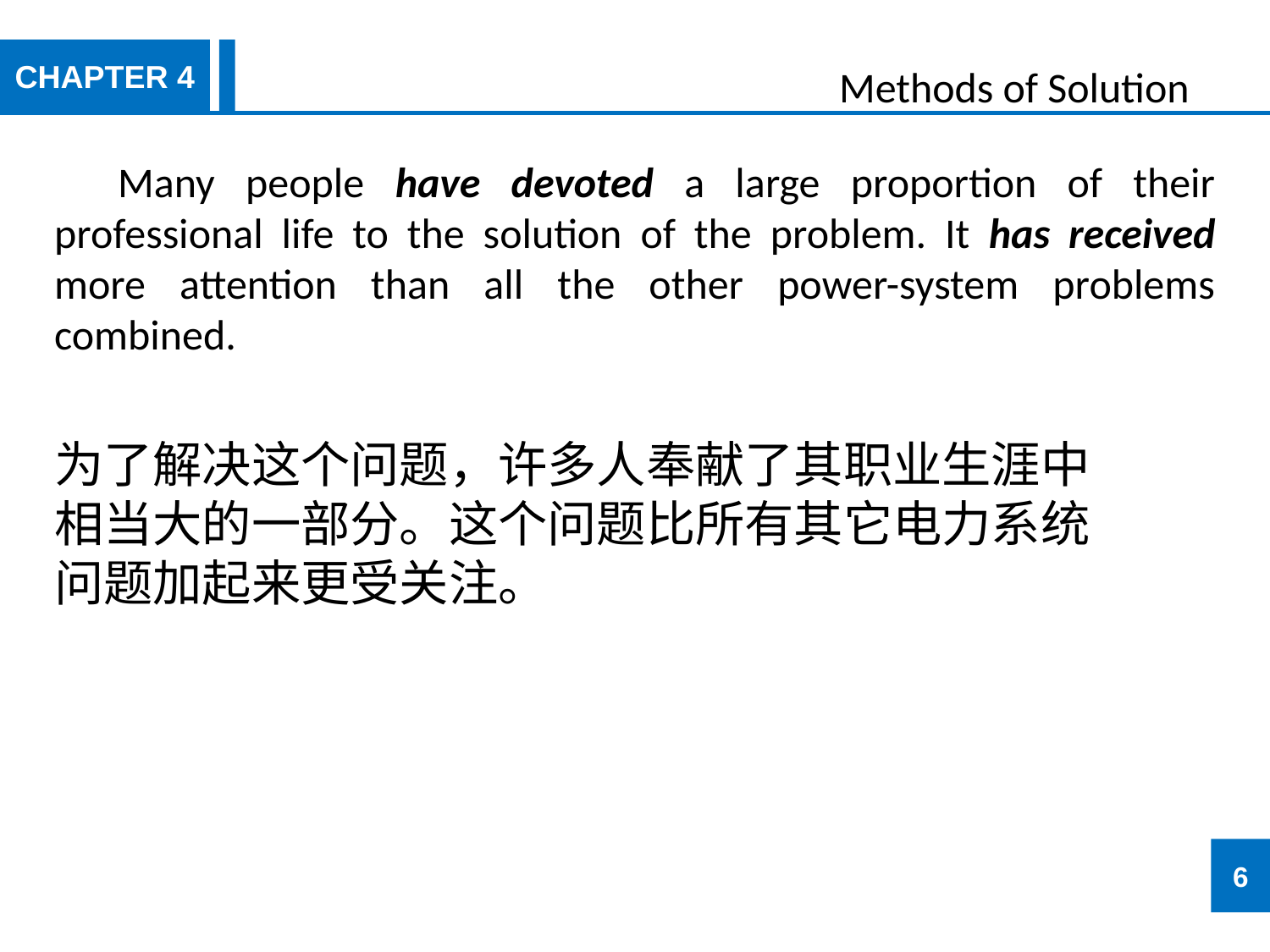

CHAPTER 4

Methods of Solution
Many people have devoted a large proportion of their professional life to the solution of the problem. It has received more attention than all the other power-system problems combined.
为了解决这个问题，许多人奉献了其职业生涯中
相当大的一部分。这个问题比所有其它电力系统问题加起来更受关注。

6